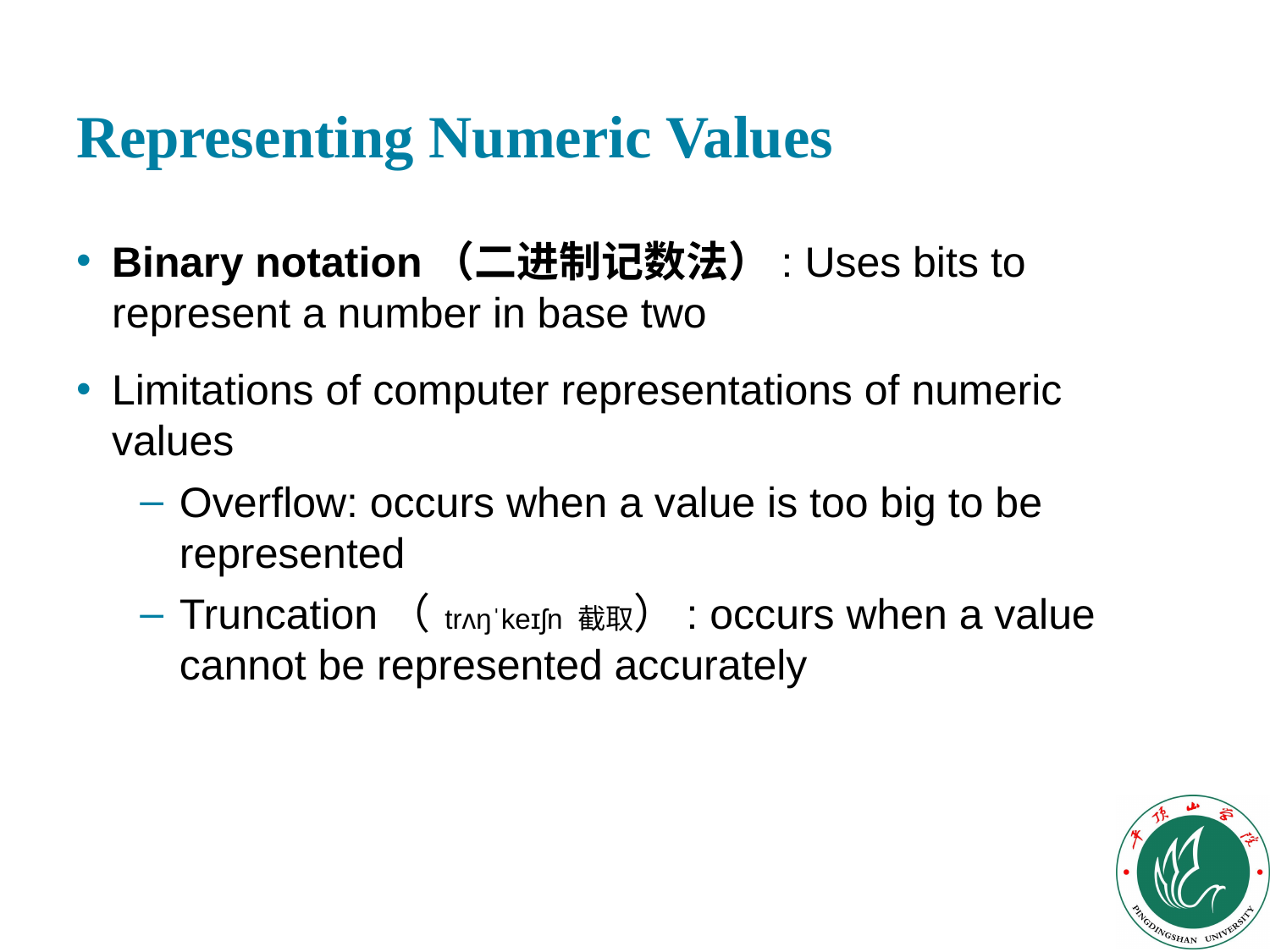

# Representing Numeric Values
Binary notation（二进制记数法）: Uses bits to represent a number in base two
Limitations of computer representations of numeric values
Overflow: occurs when a value is too big to be represented
Truncation（ trʌŋˈkeɪʃn 截取）: occurs when a value cannot be represented accurately